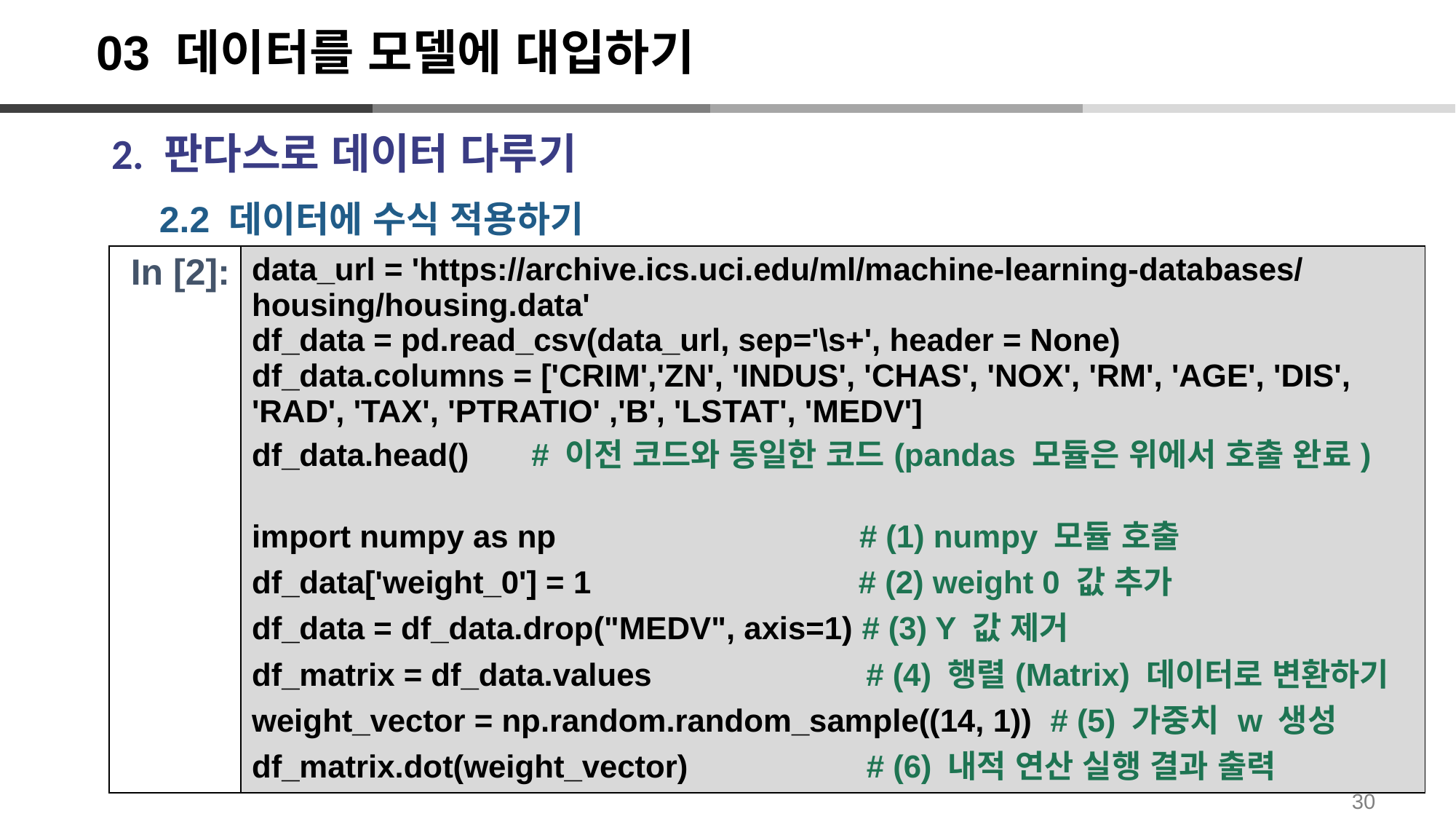

# 03 데이터를 모델에 대입하기
2. 판다스로 데이터 다루기
2.2 데이터에 수식 적용하기

| In [2]: | data\_url = 'https://archive.ics.uci.edu/ml/machine-learning-databases/housing/housing.data' df\_data = pd.read\_csv(data\_url, sep='\s+', header = None) df\_data.columns = ['CRIM','ZN', 'INDUS', 'CHAS', 'NOX', 'RM', 'AGE', 'DIS', 'RAD', 'TAX', 'PTRATIO' ,'B', 'LSTAT', 'MEDV'] df\_data.head() # 이전 코드와 동일한 코드(pandas 모듈은 위에서 호출 완료) import numpy as np # (1) numpy 모듈 호출 df\_data['weight\_0'] = 1 # (2) weight 0 값 추가 df\_data = df\_data.drop("MEDV", axis=1) # (3) Y 값 제거 df\_matrix = df\_data.values # (4) 행렬(Matrix) 데이터로 변환하기 weight\_vector = np.random.random\_sample((14, 1)) # (5) 가중치 w 생성 df\_matrix.dot(weight\_vector) # (6) 내적 연산 실행 결과 출력 |
| --- | --- |